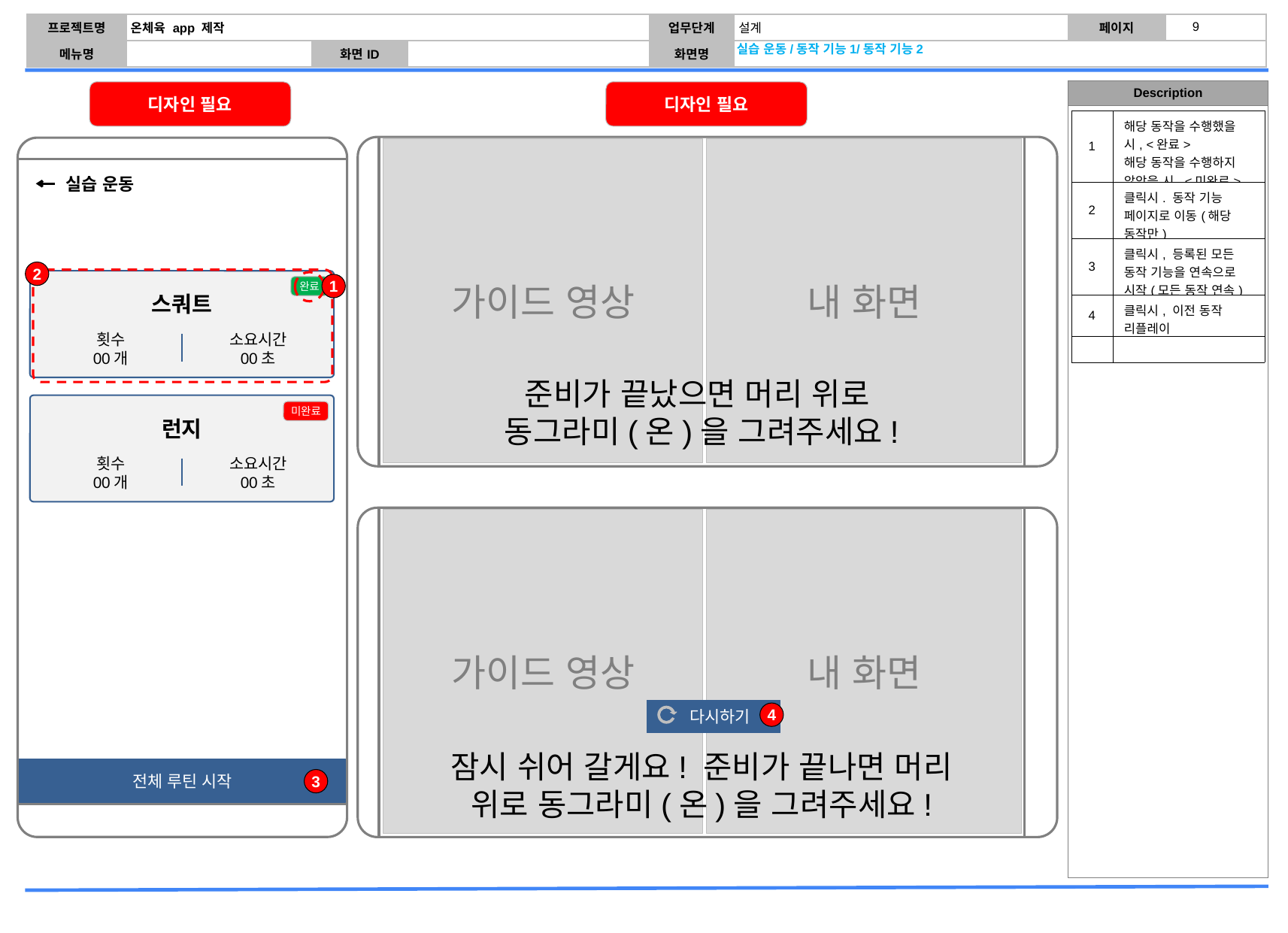

실습 운동/동작 기능1/동작 기능2
디자인 필요
디자인 필요
| 1 | 해당 동작을 수행했을 시, <완료> 해당 동작을 수행하지 않았을 시, <미완료> |
| --- | --- |
| 2 | 클릭시. 동작 기능 페이지로 이동(해당 동작만) |
| 3 | 클릭시, 등록된 모든 동작 기능을 연속으로 시작(모든 동작 연속) |
| 4 | 클릭시, 이전 동작 리플레이 |
|  |  |
가이드 영상
내 화면
실습 운동
2

스쿼트
횟수
00개
소요시간
00초

1
완료
준비가 끝났으면 머리 위로
동그라미(온)을 그려주세요!
런지
횟수
00개
소요시간
00초
미완료
가이드 영상
내 화면
  다시하기
4

잠시 쉬어 갈게요! 준비가 끝나면 머리 위로 동그라미(온)을 그려주세요!
전체 루틴 시작
3